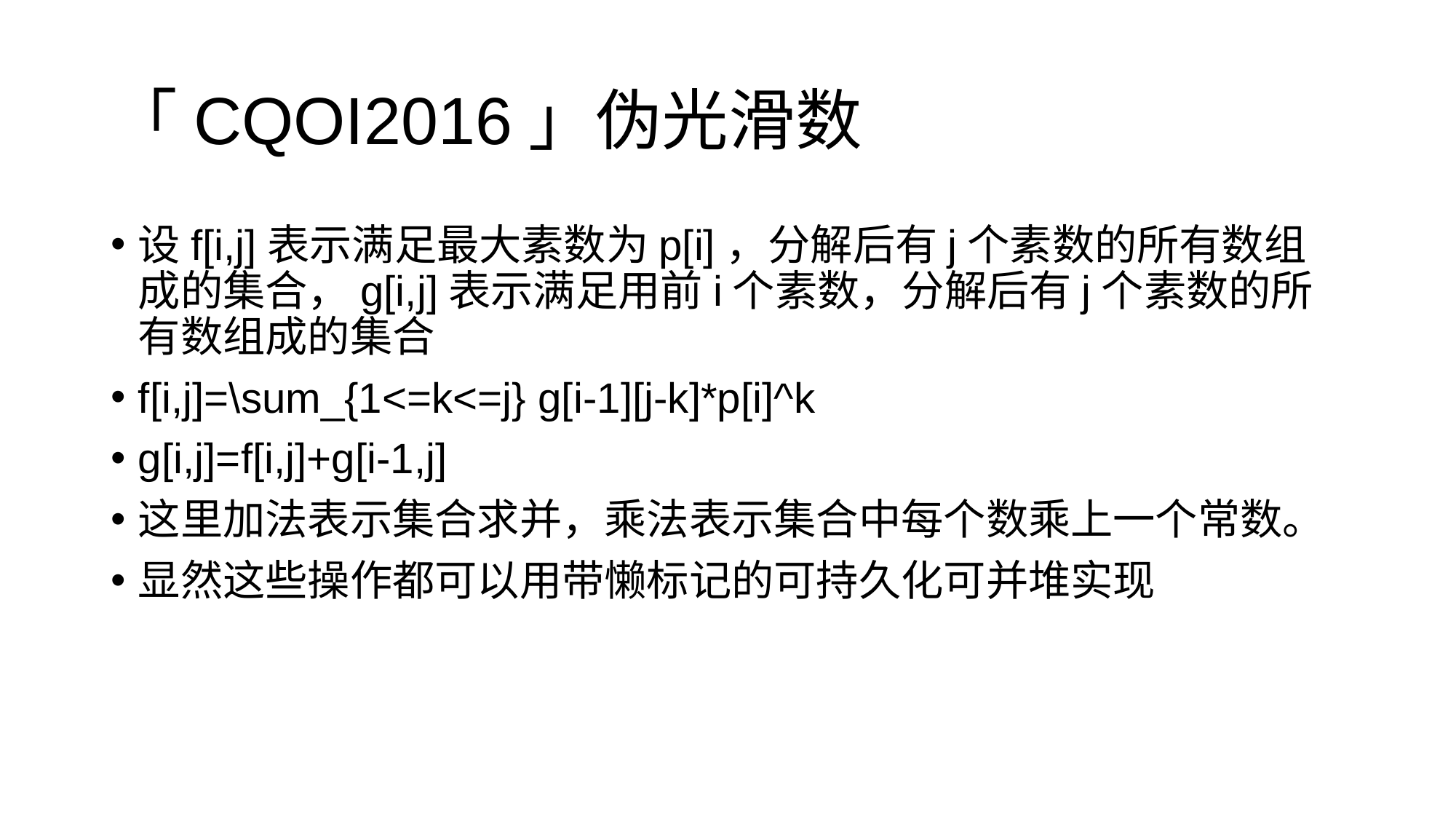

# 「CQOI2016」伪光滑数
设f[i,j]表示满足最大素数为p[i]，分解后有j个素数的所有数组成的集合，g[i,j]表示满足用前i个素数，分解后有j个素数的所有数组成的集合
f[i,j]=\sum_{1<=k<=j} g[i-1][j-k]*p[i]^k
g[i,j]=f[i,j]+g[i-1,j]
这里加法表示集合求并，乘法表示集合中每个数乘上一个常数。
显然这些操作都可以用带懒标记的可持久化可并堆实现